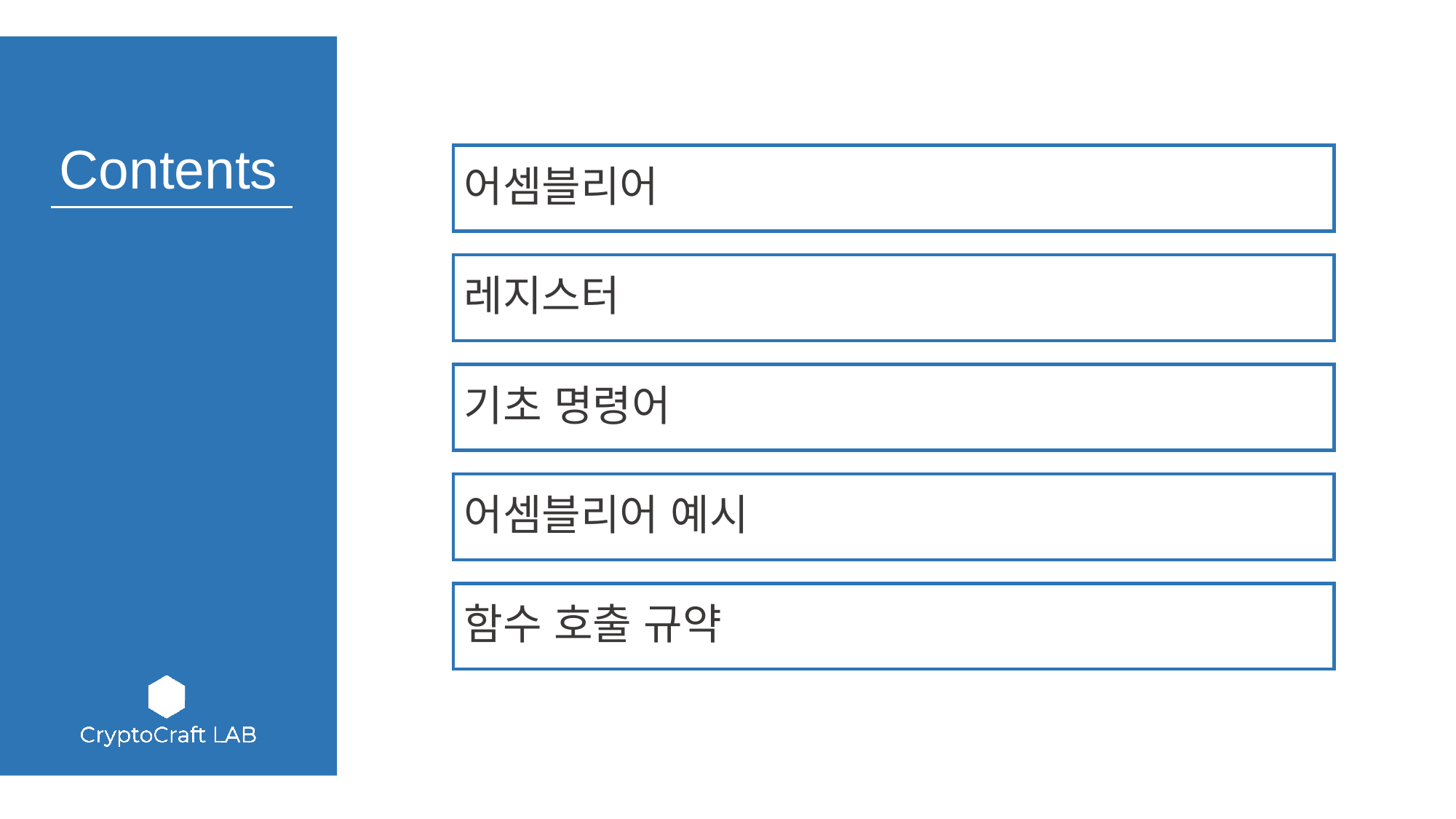

어셈블리어
레지스터
기초 명령어
어셈블리어 예시
함수 호출 규약